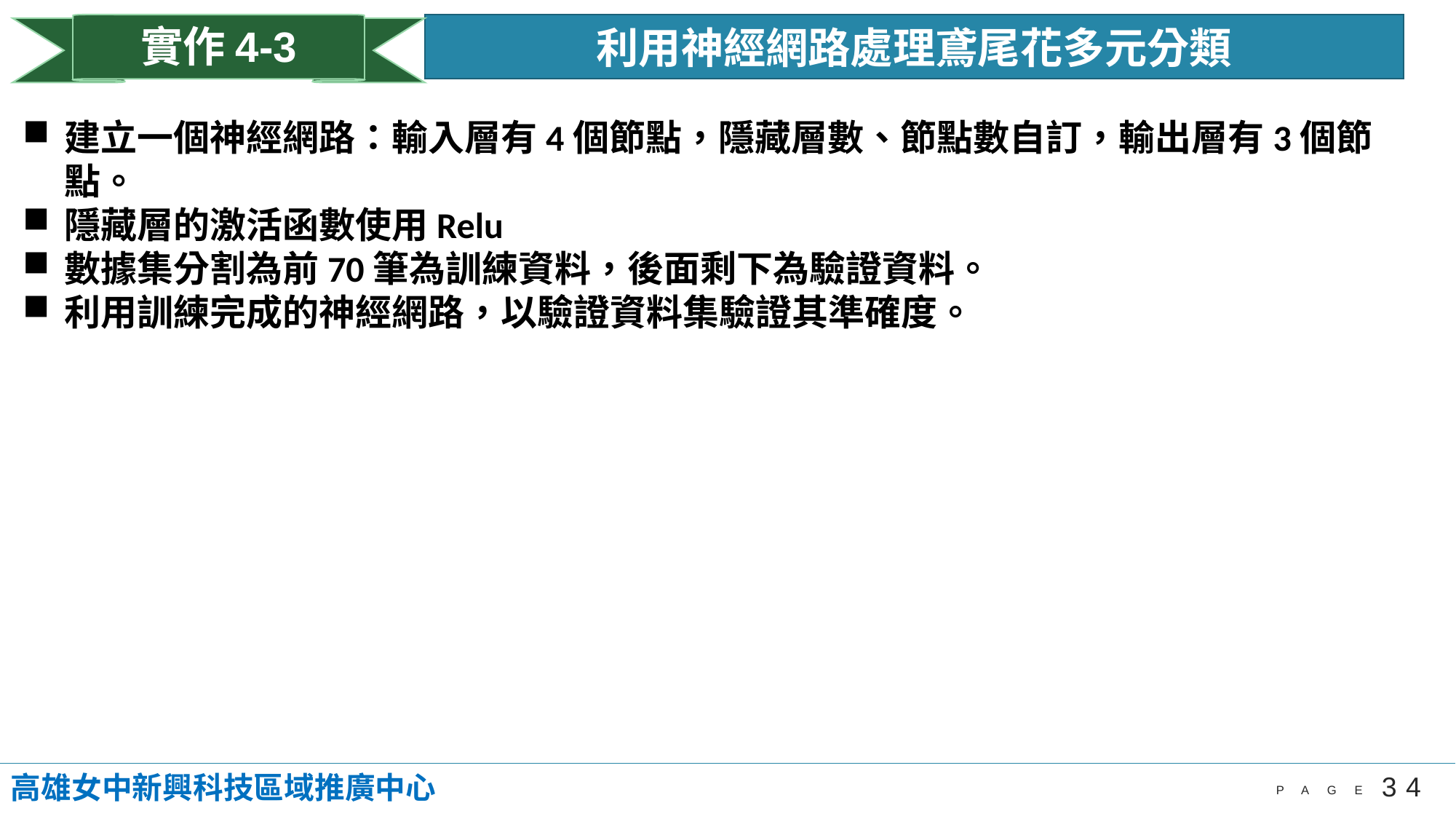

實作4-3

利用神經網路處理鳶尾花多元分類
建立一個神經網路：輸入層有4個節點，隱藏層數、節點數自訂，輸出層有3個節點。
隱藏層的激活函數使用Relu
數據集分割為前70筆為訓練資料，後面剩下為驗證資料。
利用訓練完成的神經網路，以驗證資料集驗證其準確度。
高雄女中新興科技區域推廣中心